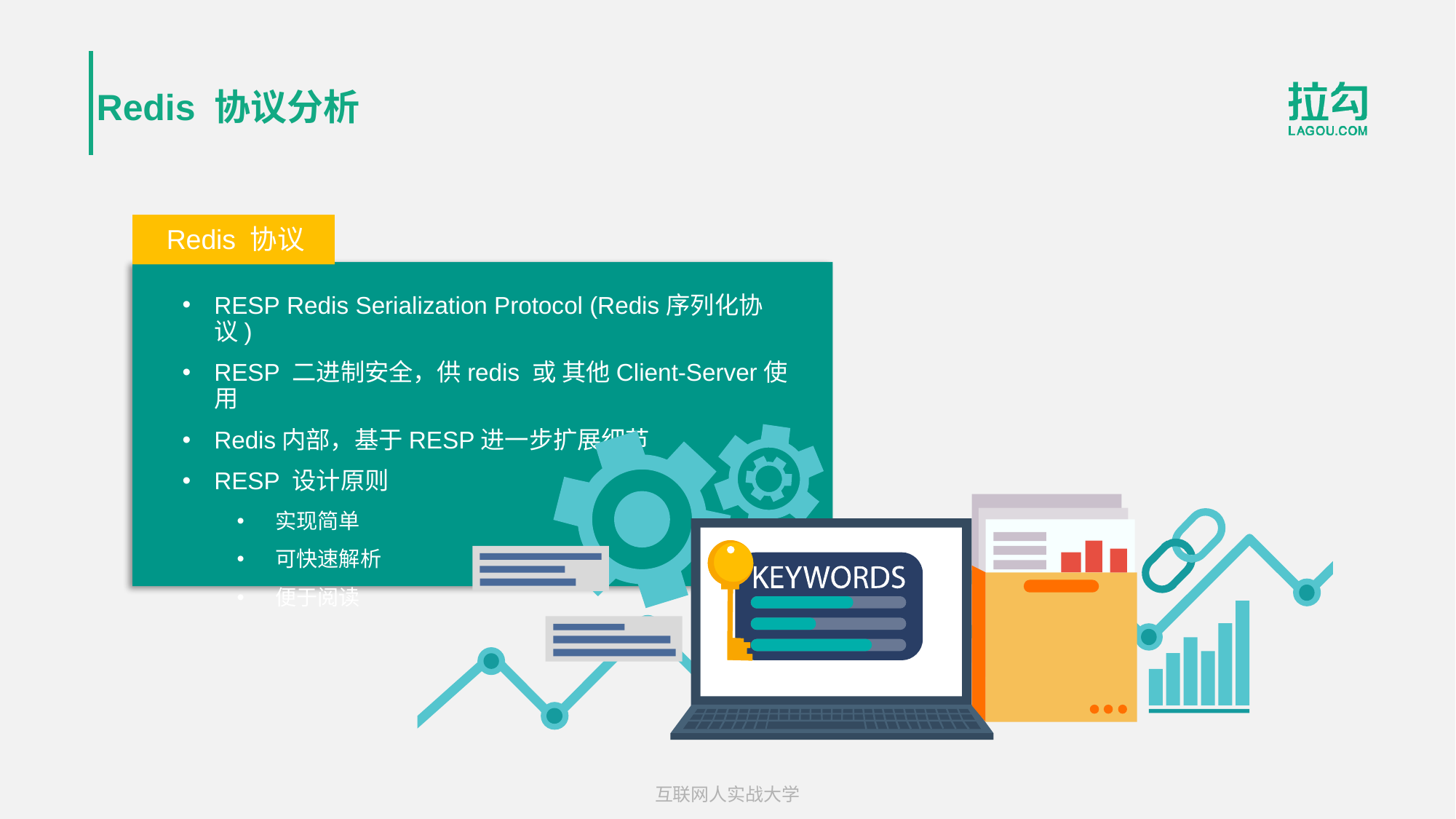

# Redis 协议分析

Redis 协议

RESP Redis Serialization Protocol (Redis序列化协议)
RESP 二进制安全，供redis 或 其他Client-Server使用
Redis内部，基于RESP进一步扩展细节
RESP 设计原则
实现简单
可快速解析
便于阅读